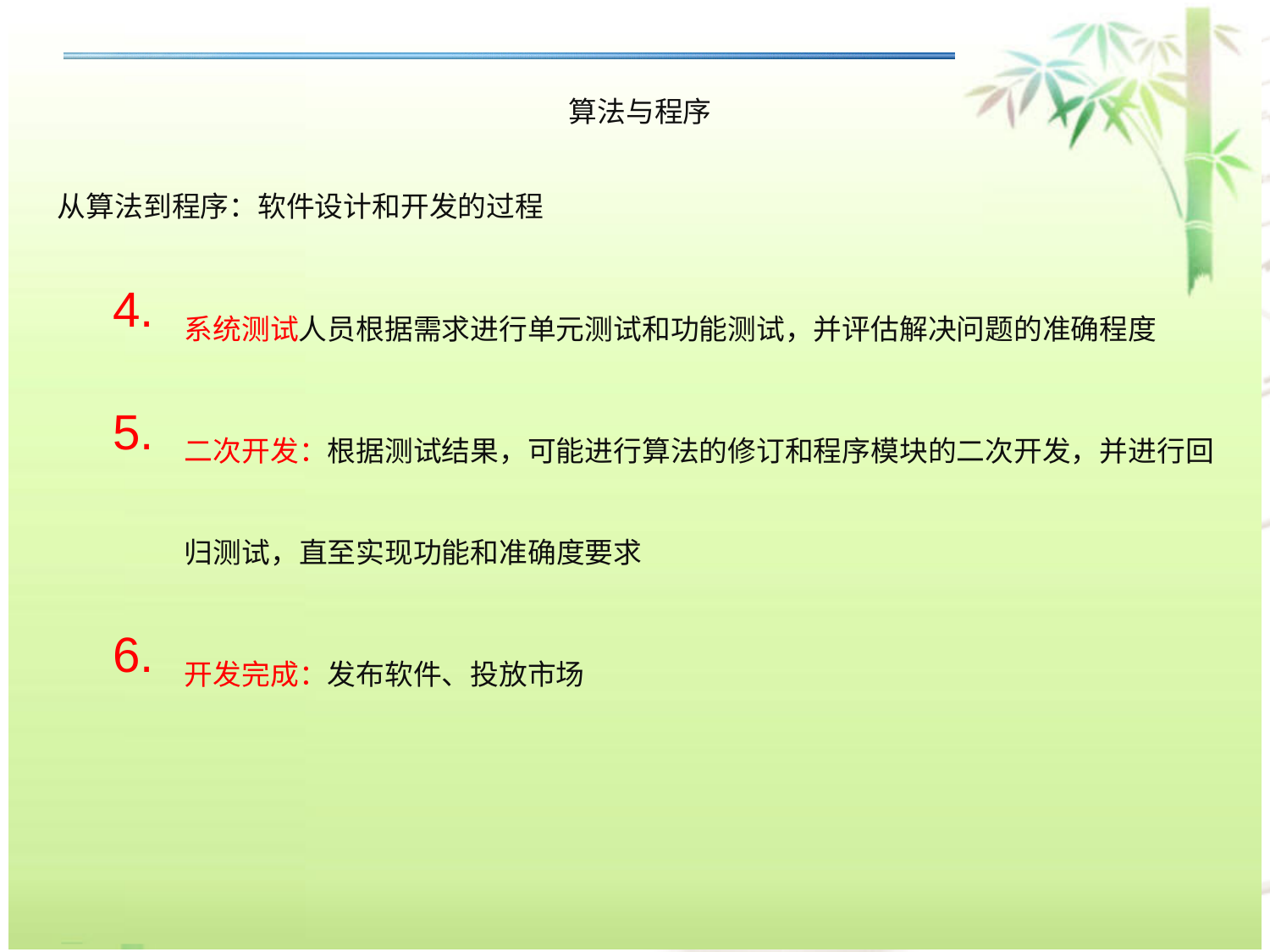

算法与程序
从算法到程序：软件设计和开发的过程
系统测试人员根据需求进行单元测试和功能测试，并评估解决问题的准确程度
二次开发：根据测试结果，可能进行算法的修订和程序模块的二次开发，并进行回归测试，直至实现功能和准确度要求
开发完成：发布软件、投放市场